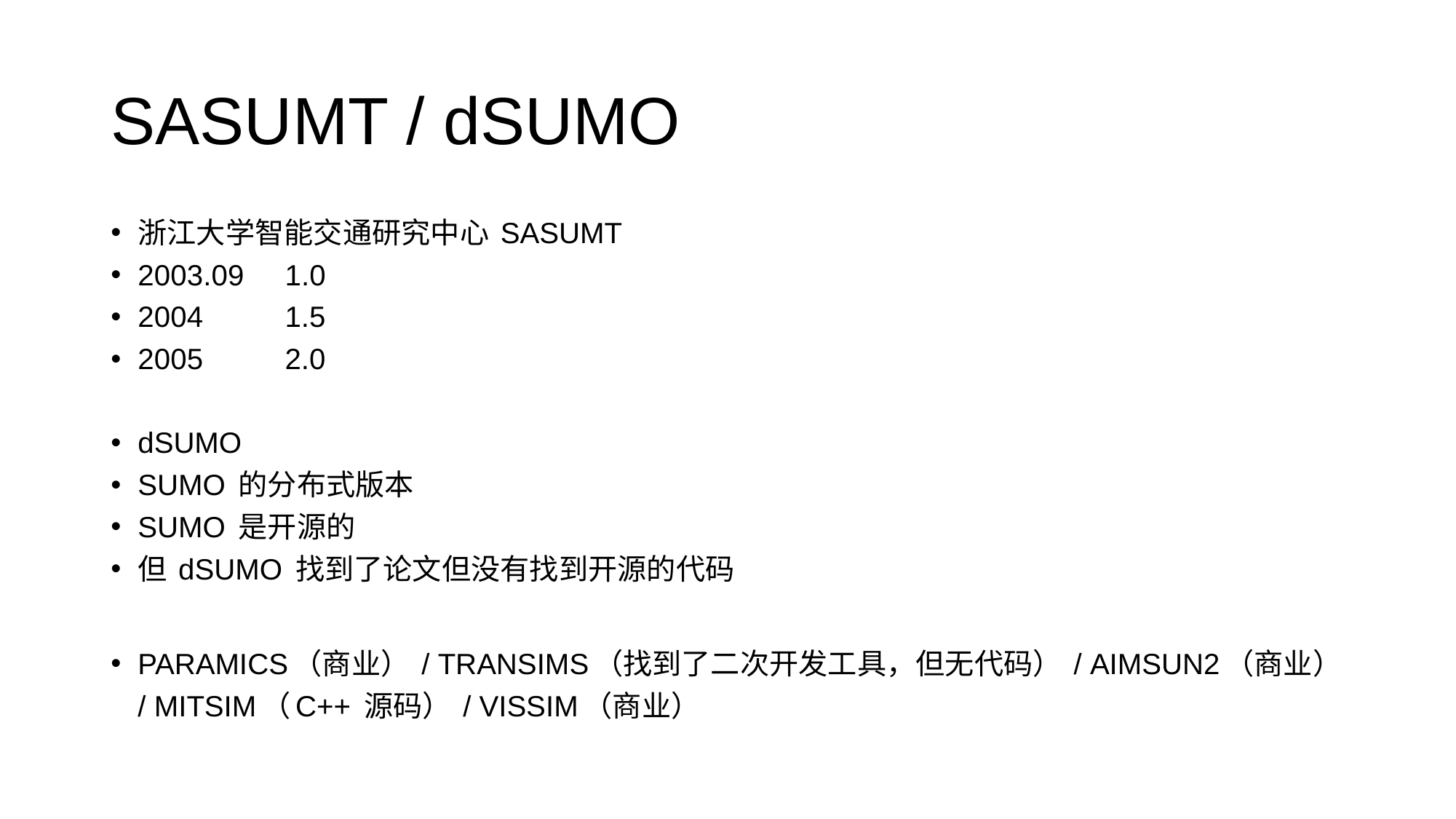

# SASUMT / dSUMO
浙江大学智能交通研究中心 SASUMT
2003.09     1.0
2004          1.5
2005          2.0

dSUMO
SUMO 的分布式版本
SUMO 是开源的
但 dSUMO 找到了论文但没有找到开源的代码

PARAMICS（商业） / TRANSIMS（找到了二次开发工具，但无代码） / AIMSUN2（商业） / MITSIM（C++ 源码） / VISSIM（商业）